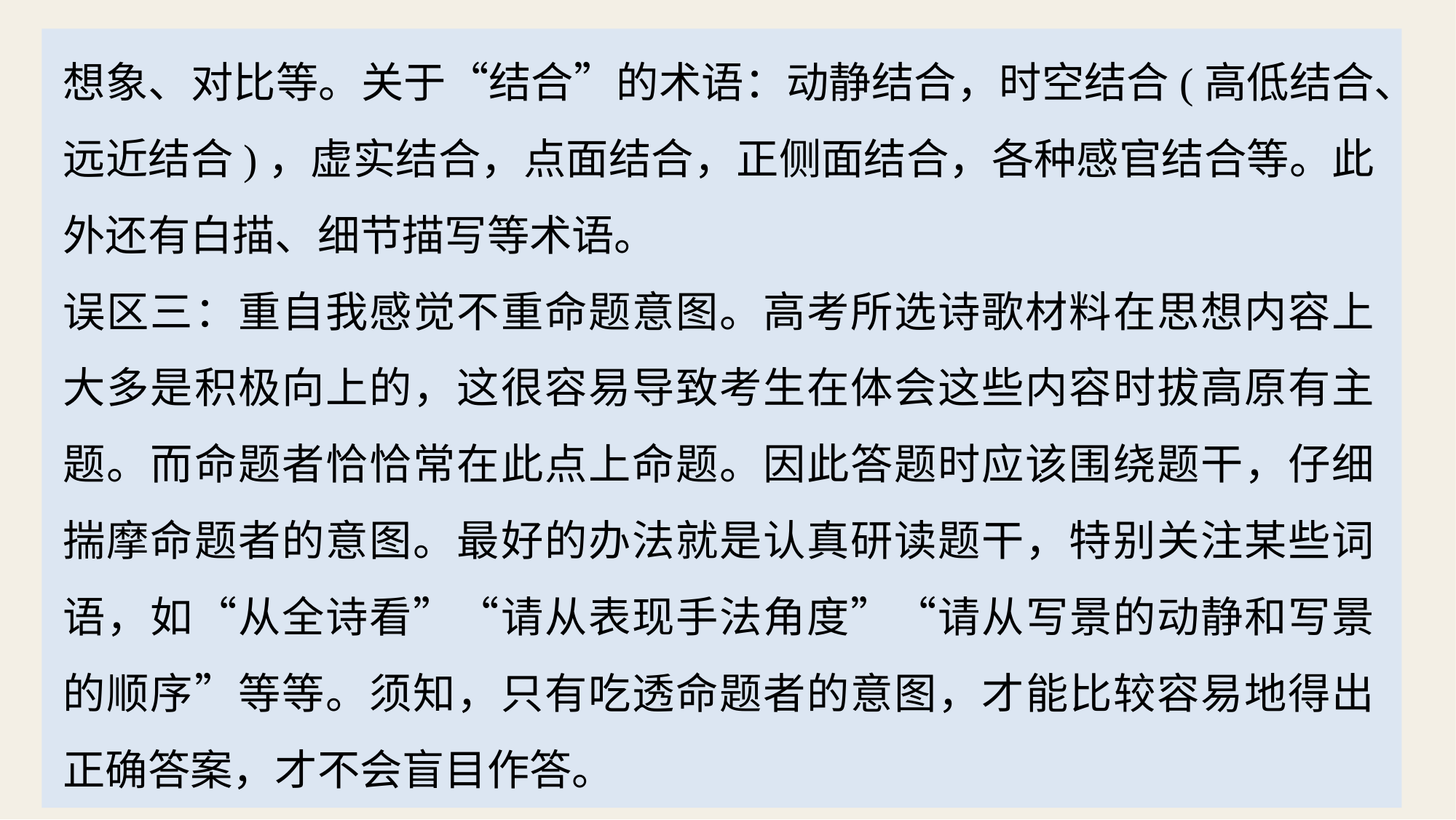

想象、对比等。关于“结合”的术语：动静结合，时空结合(高低结合、远近结合)，虚实结合，点面结合，正侧面结合，各种感官结合等。此外还有白描、细节描写等术语。
误区三：重自我感觉不重命题意图。高考所选诗歌材料在思想内容上大多是积极向上的，这很容易导致考生在体会这些内容时拔高原有主题。而命题者恰恰常在此点上命题。因此答题时应该围绕题干，仔细揣摩命题者的意图。最好的办法就是认真研读题干，特别关注某些词语，如“从全诗看”“请从表现手法角度”“请从写景的动静和写景的顺序”等等。须知，只有吃透命题者的意图，才能比较容易地得出正确答案，才不会盲目作答。